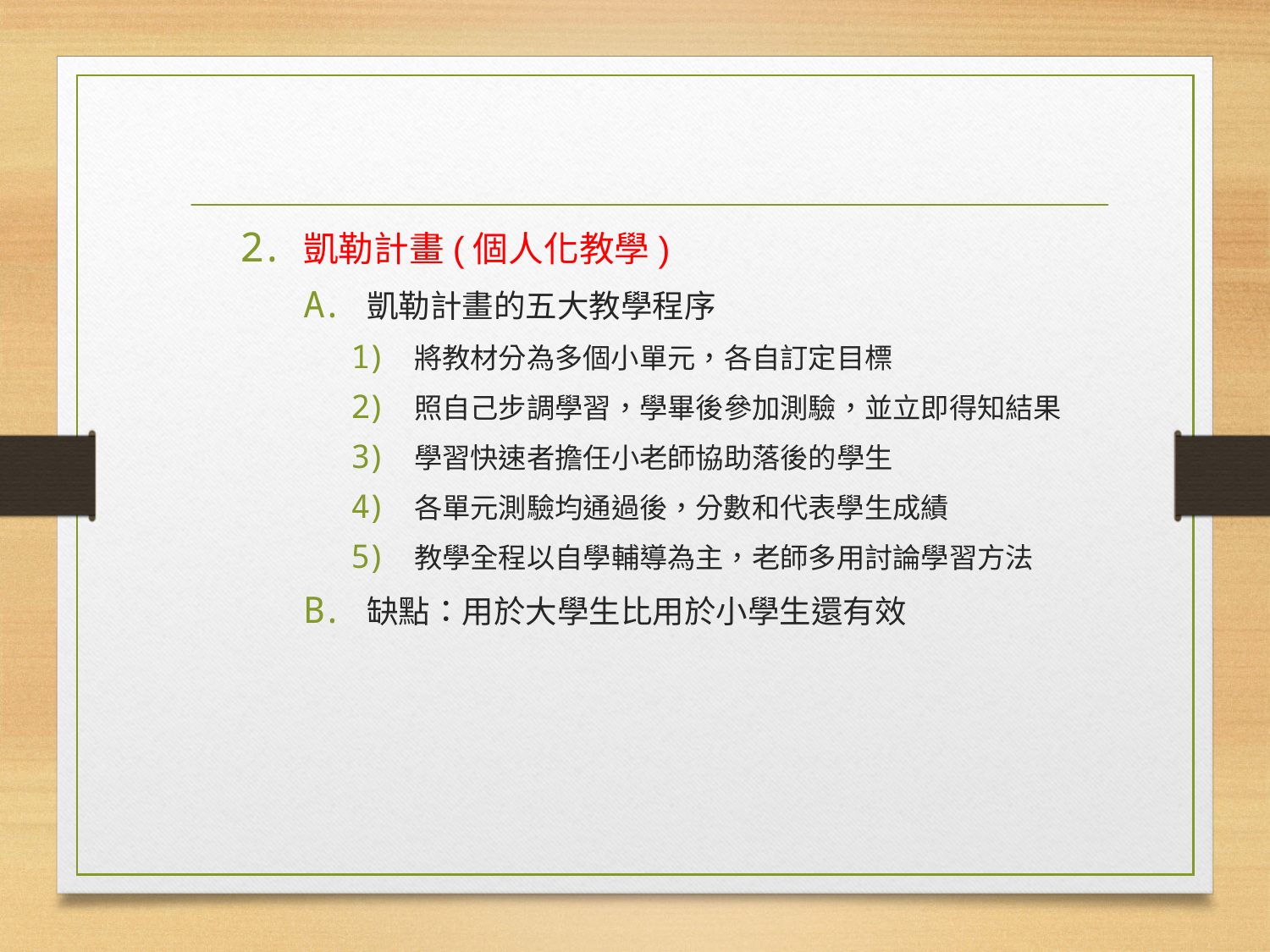

#
凱勒計畫(個人化教學)
凱勒計畫的五大教學程序
將教材分為多個小單元，各自訂定目標
照自己步調學習，學畢後參加測驗，並立即得知結果
學習快速者擔任小老師協助落後的學生
各單元測驗均通過後，分數和代表學生成績
教學全程以自學輔導為主，老師多用討論學習方法
缺點：用於大學生比用於小學生還有效